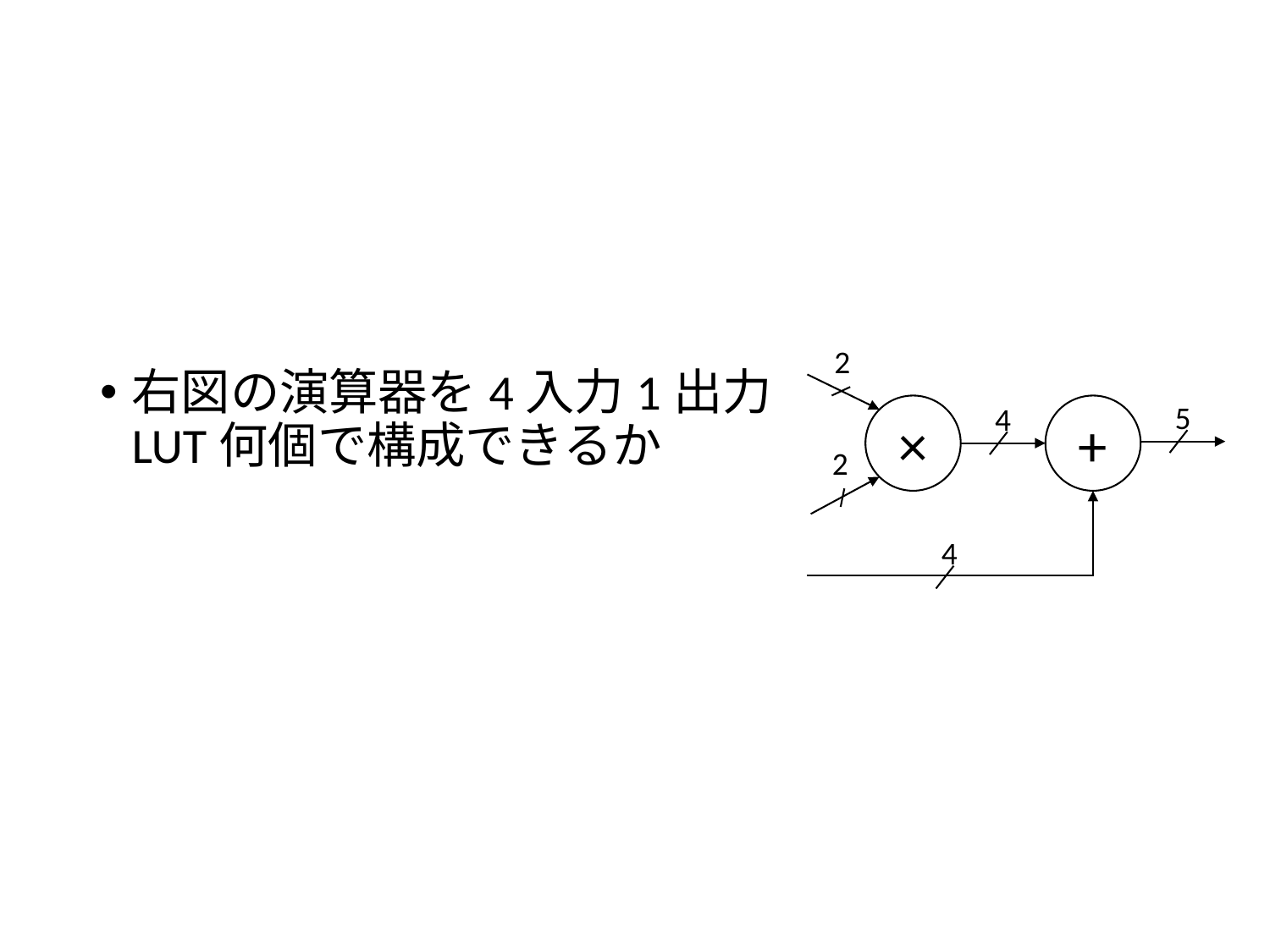

2
5
4
×
+
2
4
右図の演算器を4入力1出力LUT何個で構成できるか